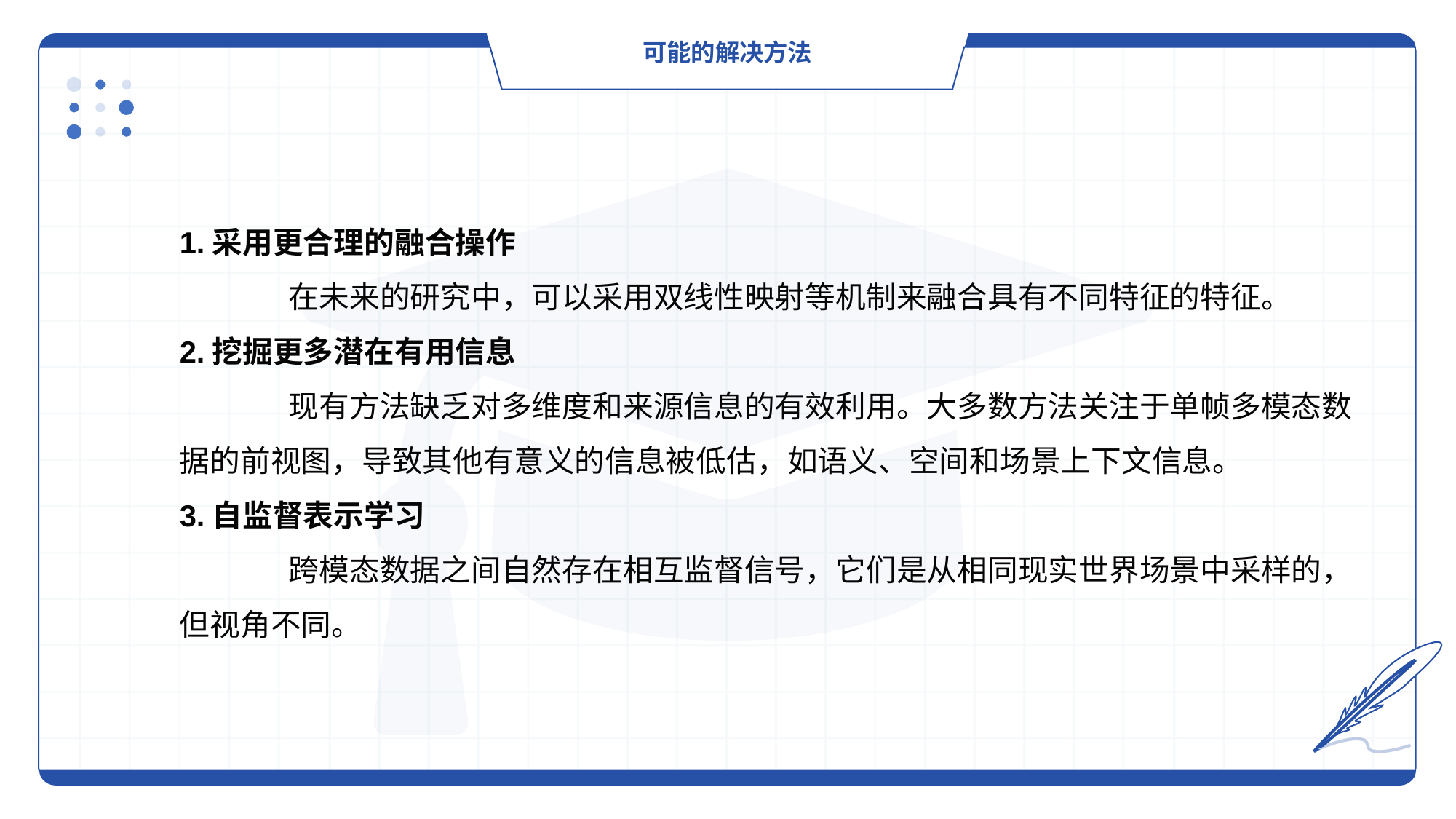

可能的解决方法
1.采用更合理的融合操作
	在未来的研究中，可以采用双线性映射等机制来融合具有不同特征的特征。
2.挖掘更多潜在有用信息
	现有方法缺乏对多维度和来源信息的有效利用。大多数方法关注于单帧多模态数据的前视图，导致其他有意义的信息被低估，如语义、空间和场景上下文信息。
3.自监督表示学习
	跨模态数据之间自然存在相互监督信号，它们是从相同现实世界场景中采样的，但视角不同。